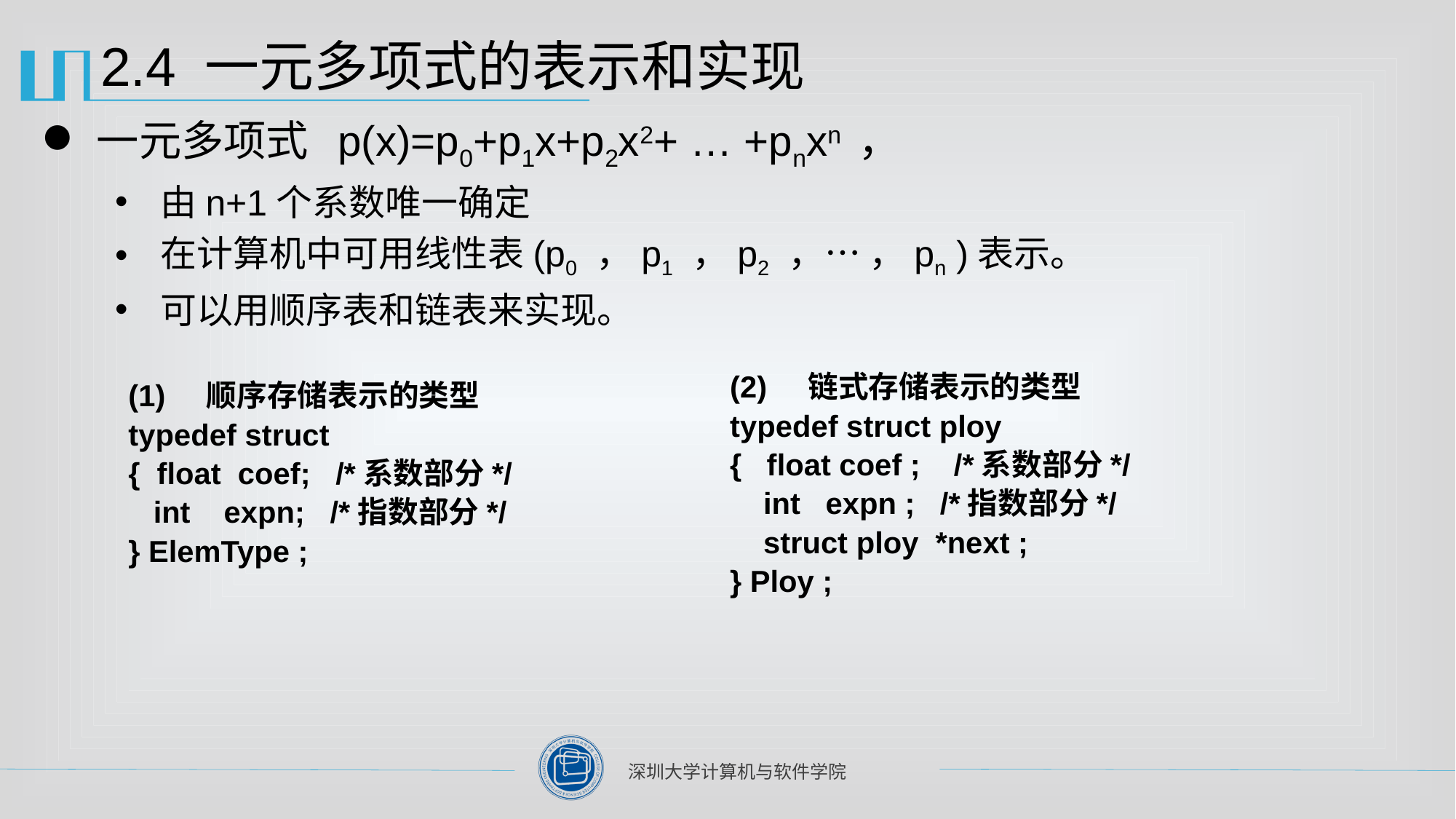

# 2.4 一元多项式的表示和实现
一元多项式  p(x)=p0+p1x+p2x2+ … +pnxn ，
由n+1个系数唯一确定
在计算机中可用线性表(p0 ，p1 ，p2 ，… ，pn )表示。
可以用顺序表和链表来实现。

(2)    链式存储表示的类型
typedef struct ploy
{   float coef ;    /*系数部分*/
    int   expn ;   /*指数部分*/
    struct ploy  *next ;
} Ploy ;
(1)    顺序存储表示的类型
typedef struct
{  float  coef;   /*系数部分*/
   int    expn;   /*指数部分*/
} ElemType ;
63